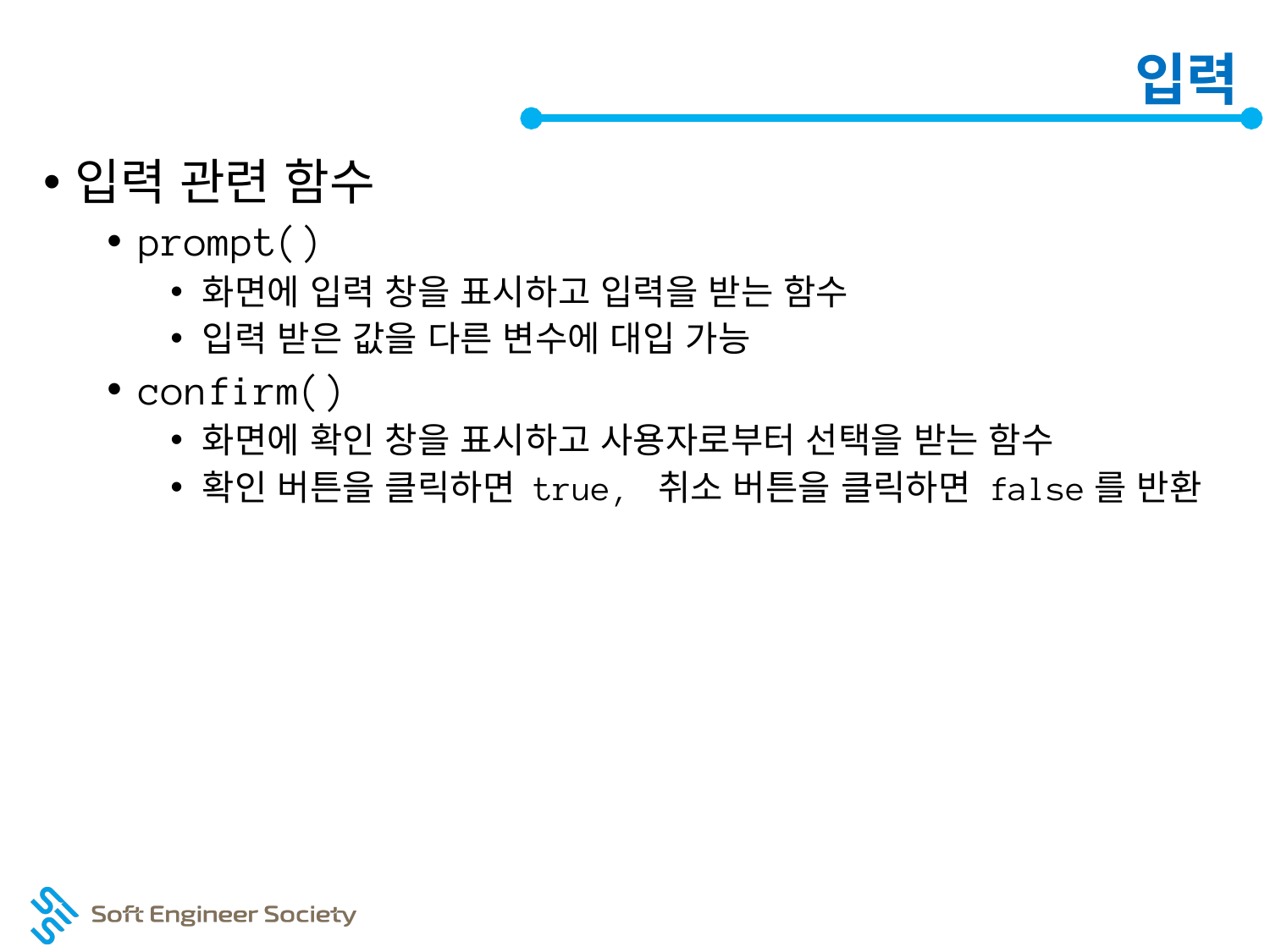

# 입력
입력 관련 함수
prompt()
화면에 입력 창을 표시하고 입력을 받는 함수
입력 받은 값을 다른 변수에 대입 가능
confirm()
화면에 확인 창을 표시하고 사용자로부터 선택을 받는 함수
확인 버튼을 클릭하면 true, 취소 버튼을 클릭하면 false를 반환